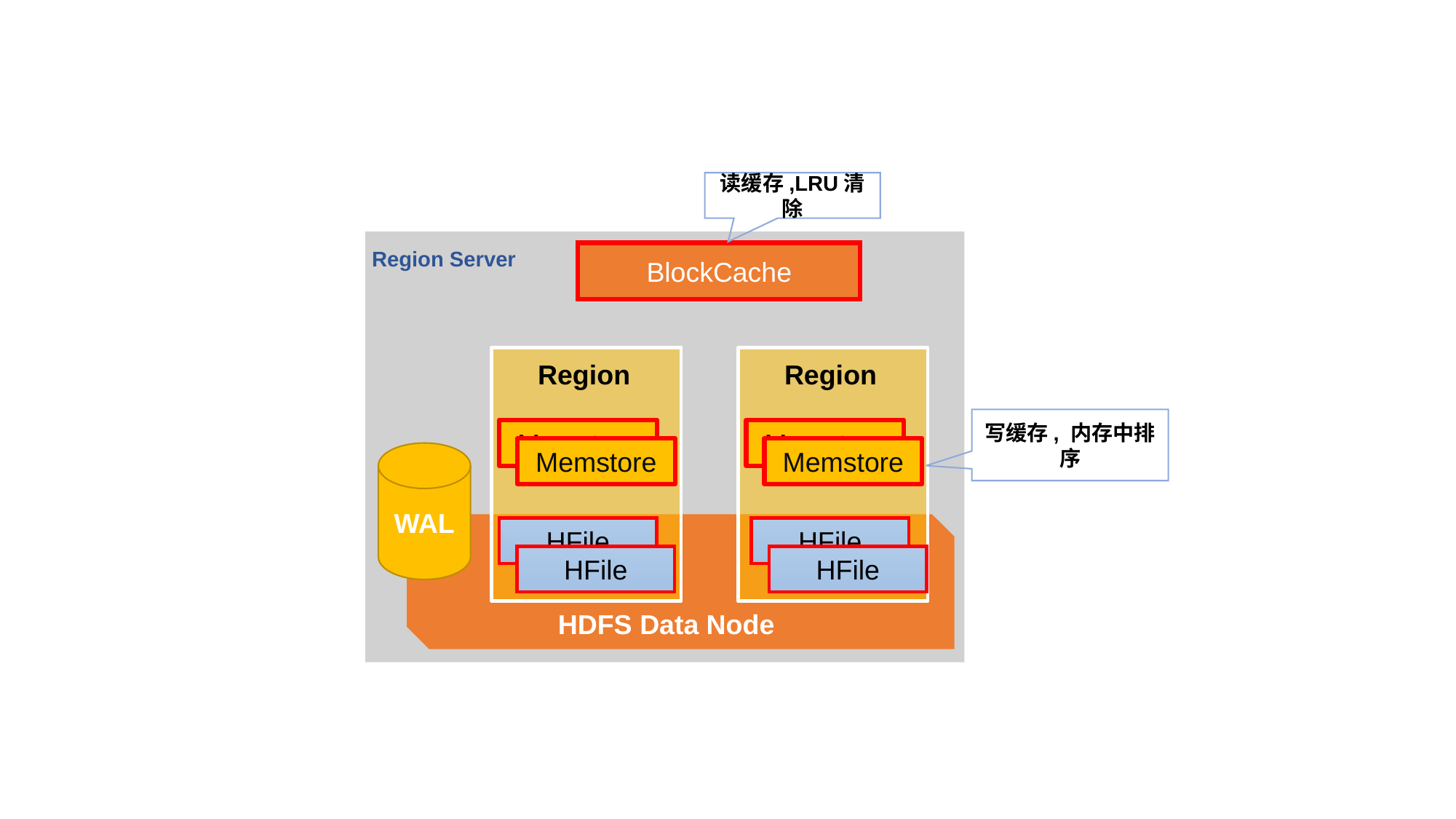

读缓存,LRU清除

Region Server
BlockCache
写缓存, 内存中排序

Region
Region
Memstore
Memstore
Memstore
Memstore
WAL

HFile
HFile
HFile
HFile
HDFS Data Node